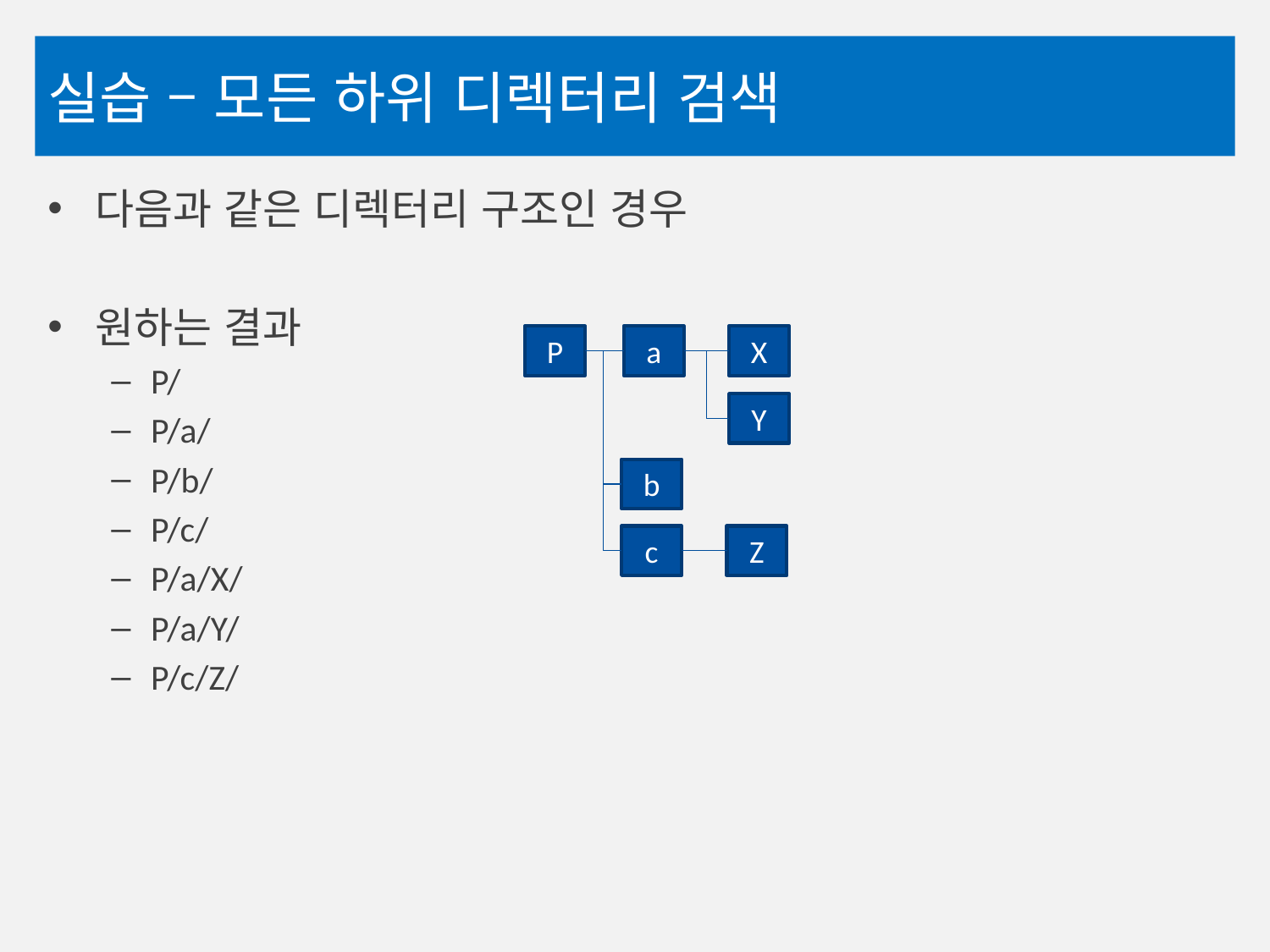

# 실습 – 모든 하위 디렉터리 검색
다음과 같은 디렉터리 구조인 경우

원하는 결과
P/
P/a/
P/b/
P/c/
P/a/X/
P/a/Y/
P/c/Z/
P
a
X
Y
b
c
Z